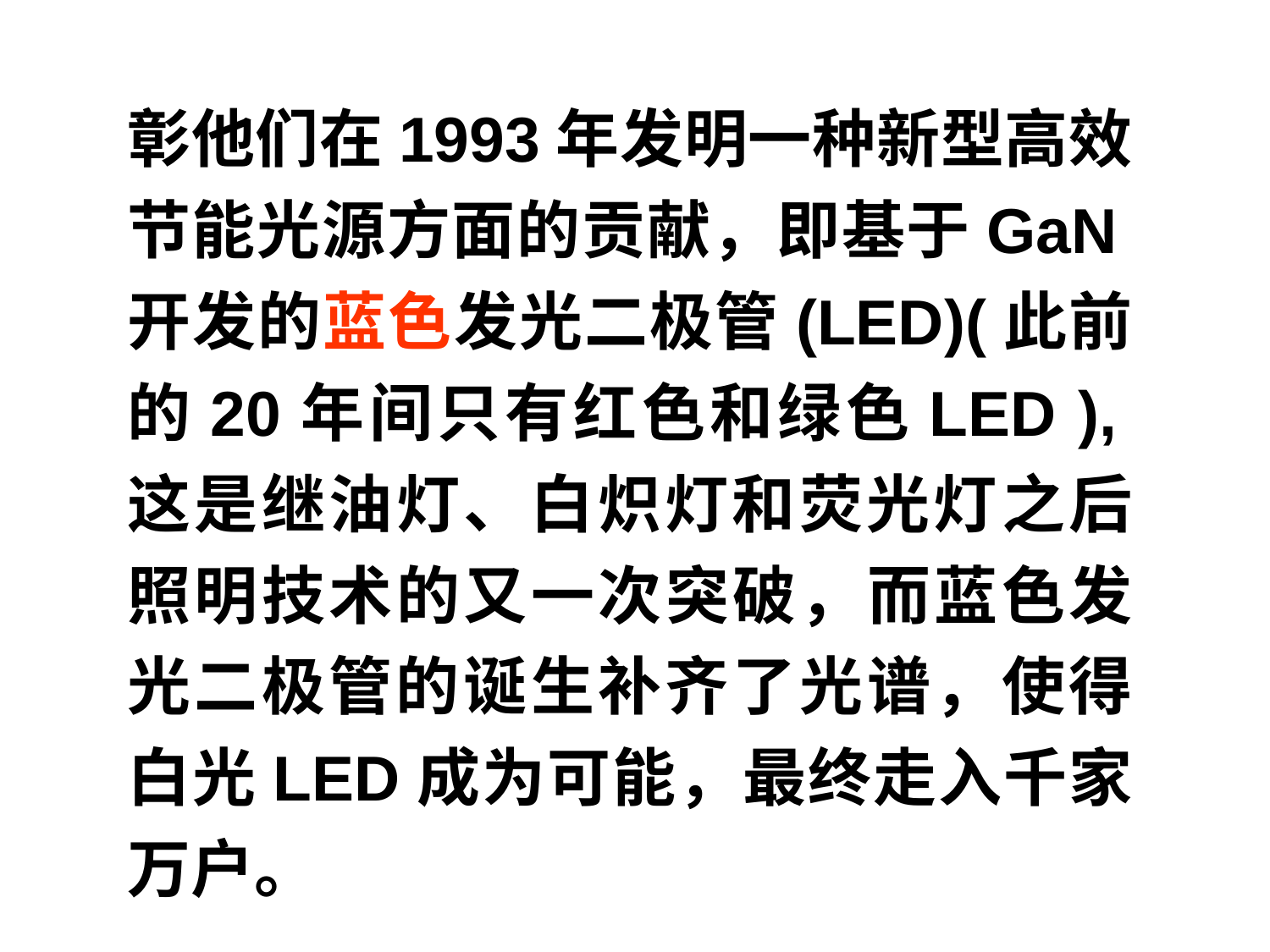

彰他们在1993年发明一种新型高效节能光源方面的贡献，即基于GaN开发的蓝色发光二极管(LED)(此前的20年间只有红色和绿色LED ),这是继油灯、白炽灯和荧光灯之后照明技术的又一次突破，而蓝色发光二极管的诞生补齐了光谱，使得白光LED成为可能，最终走入千家万户。